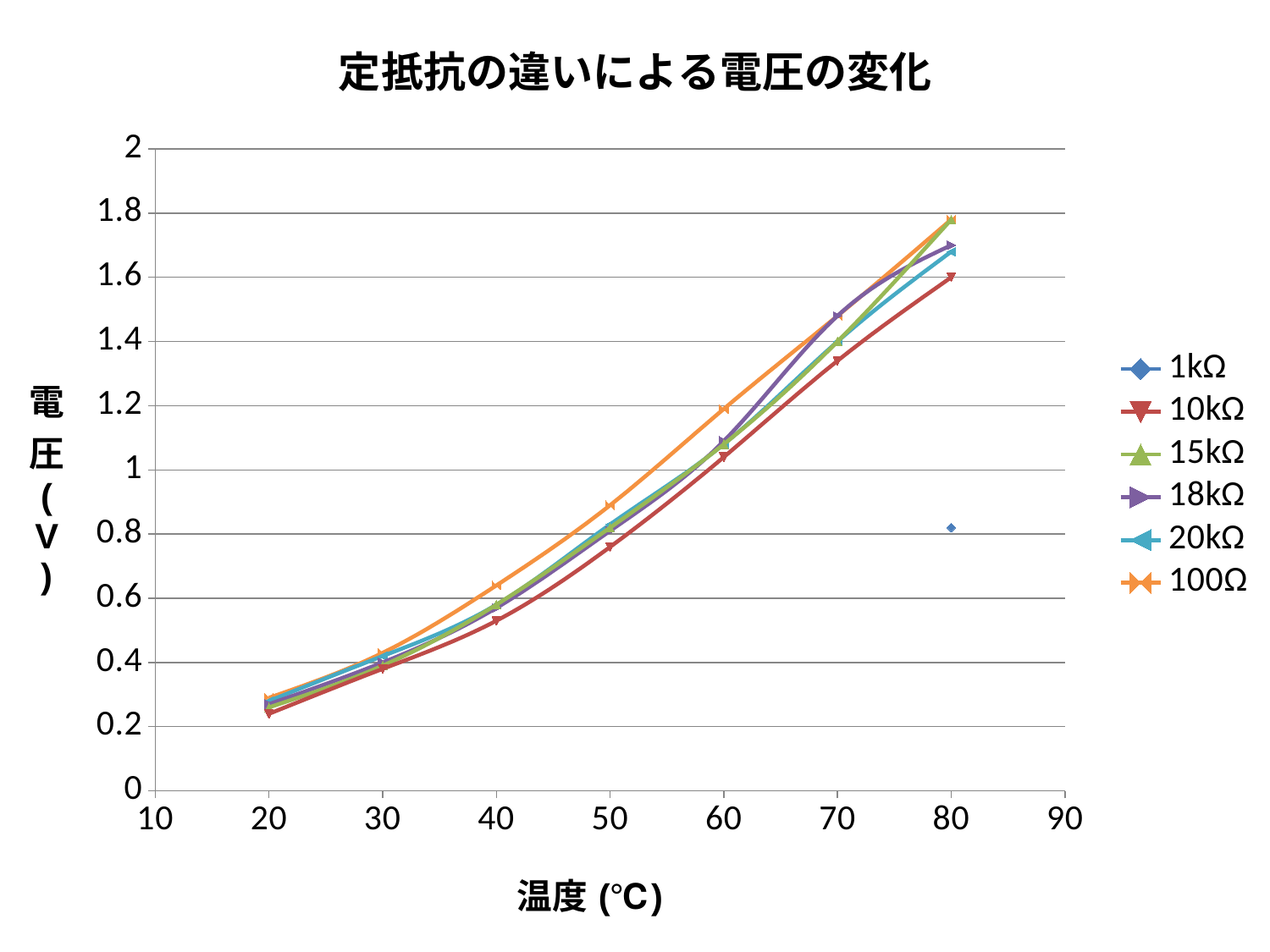

### Chart: 定抵抗の違いによる電圧の変化

| Category | 1kΩ | 10kΩ | 15kΩ | 18kΩ | 20kΩ | 100Ω |
|---|---|---|---|---|---|---|